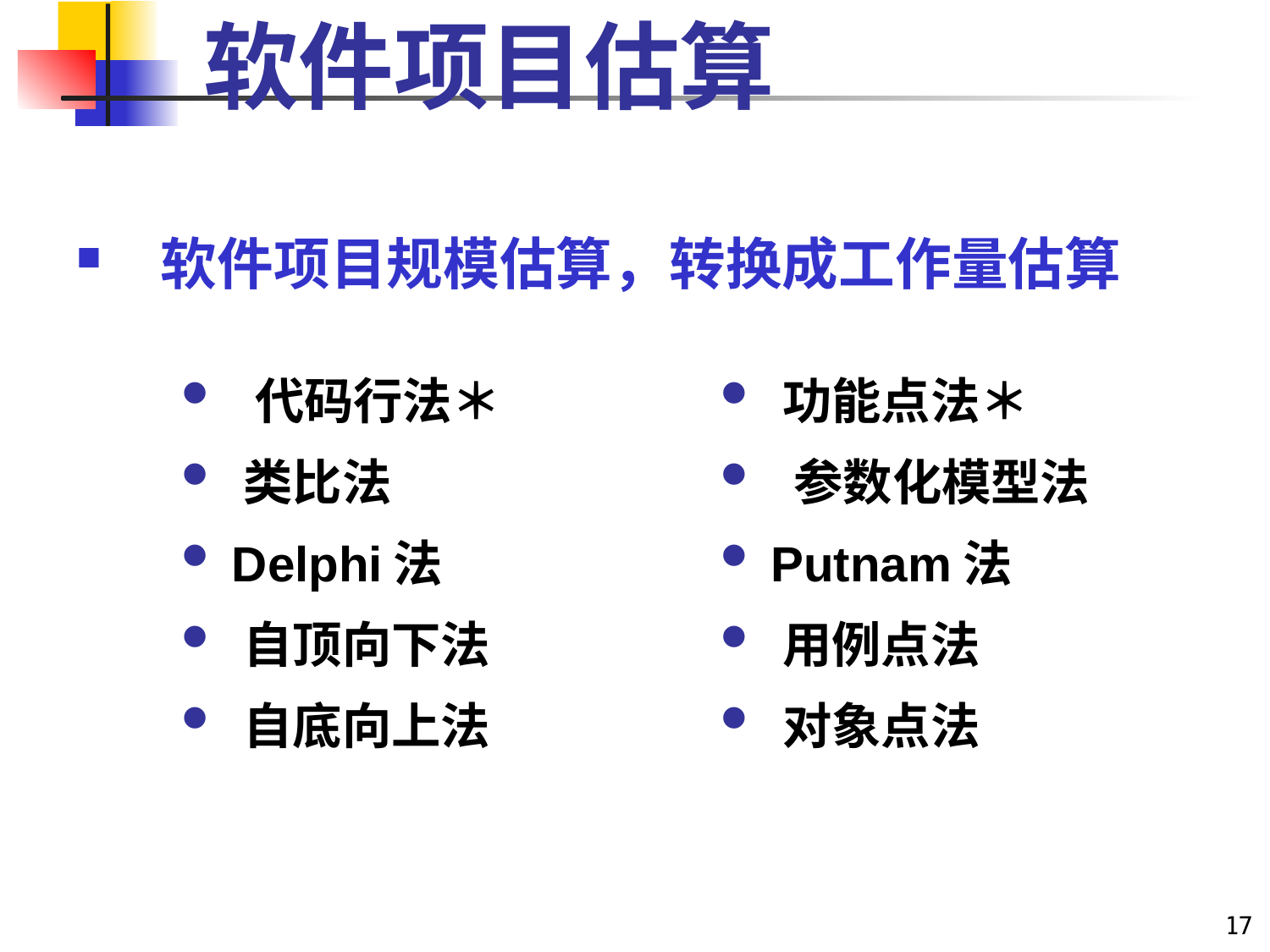

# 软件项目估算
软件项目规模估算，转换成工作量估算
| 代码行法＊ 类比法 Delphi法 自顶向下法 自底向上法 | 功能点法＊ 参数化模型法 Putnam法 用例点法 对象点法 |
| --- | --- |
17